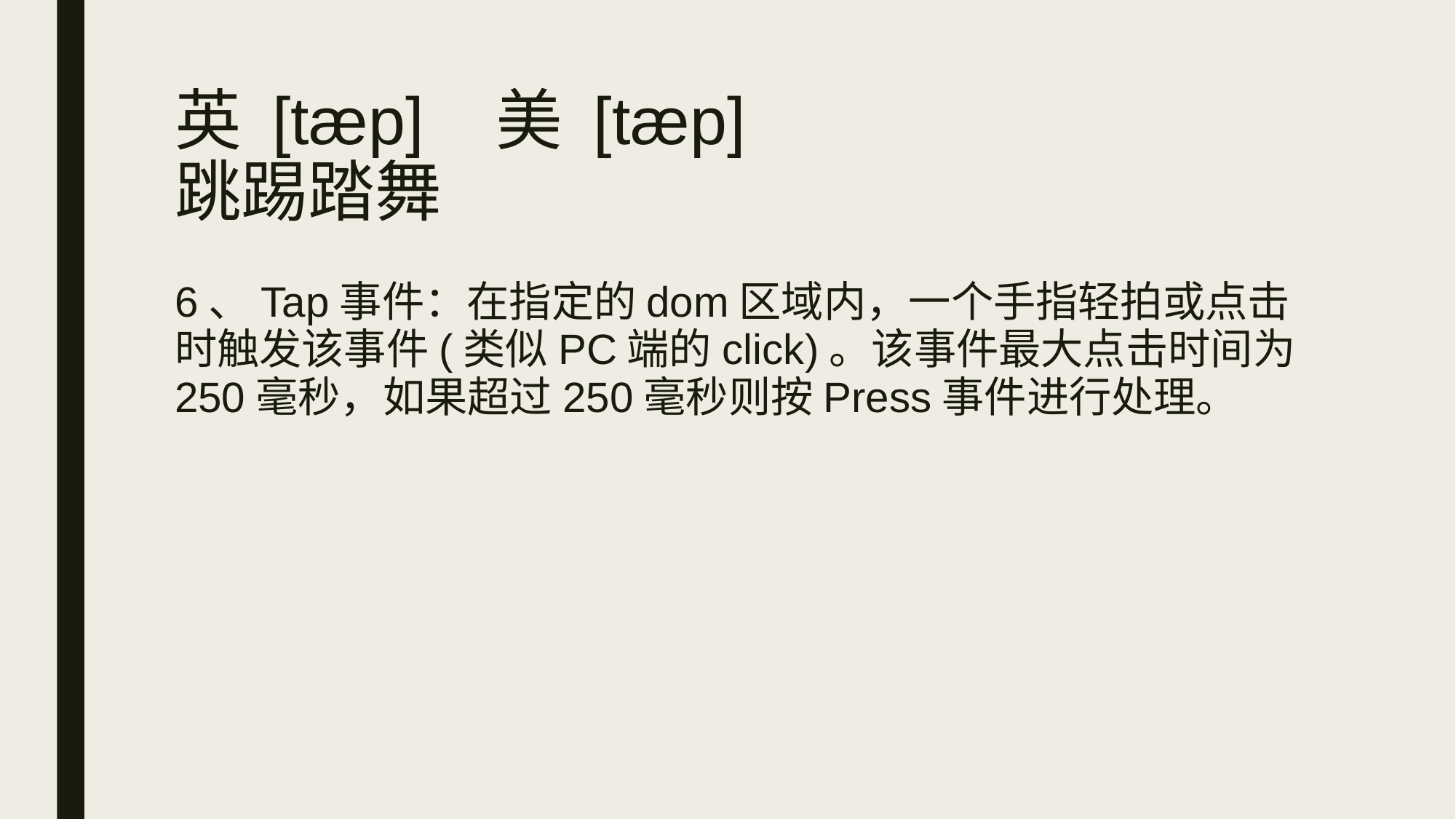

# 英 [tæp]   美 [tæp] 跳踢踏舞
6、Tap事件：在指定的dom区域内，一个手指轻拍或点击时触发该事件(类似PC端的click)。该事件最大点击时间为250毫秒，如果超过250毫秒则按Press事件进行处理。